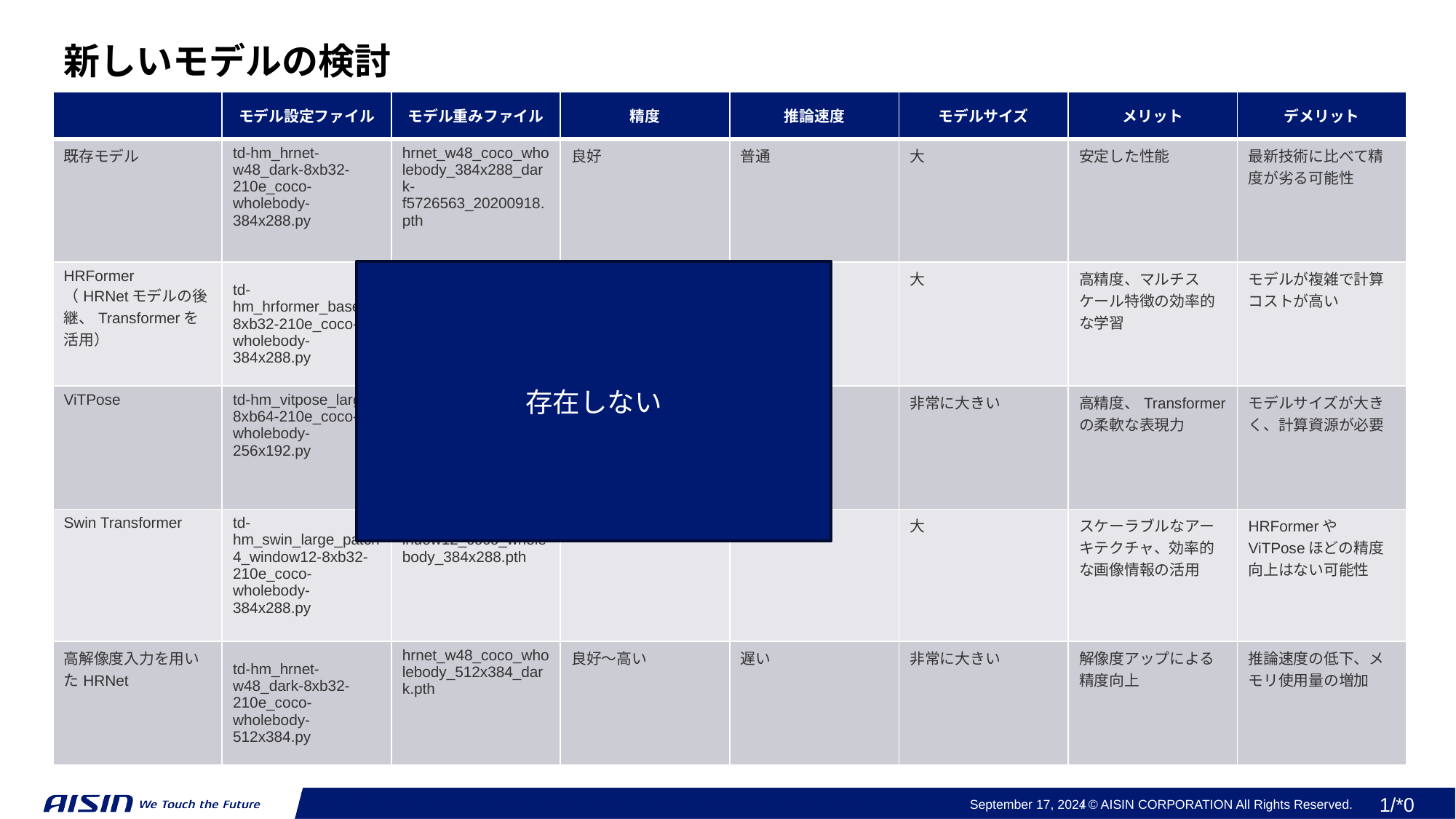

新しいモデルの検討

|  | モデル設定ファイル | モデル重みファイル | 精度 | 推論速度 | モデルサイズ | メリット | デメリット |
| --- | --- | --- | --- | --- | --- | --- | --- |
| 既存モデル | td-hm\_hrnet-w48\_dark-8xb32-210e\_coco-wholebody-384x288.py | hrnet\_w48\_coco\_wholebody\_384x288\_dark-f5726563\_20200918.pth | 良好 | 普通 | 大 | 安定した性能 | 最新技術に比べて精度が劣る可能性 |
| HRFormer （HRNetモデルの後継、Transformerを活用） | td-hm\_hrformer\_base-8xb32-210e\_coco-wholebody-384x288.py | hrformer\_base\_coco\_wholebody\_384x288.pth | 非常に高い | 普通 | 大 | 高精度、マルチスケール特徴の効率的な学習 | モデルが複雑で計算コストが高い |
| ViTPose | td-hm\_vitpose\_large-8xb64-210e\_coco-wholebody-256x192.py | vitpose\_large\_coco\_wholebody\_256x192.pth | 非常に高い | やや遅い | 非常に大きい | 高精度、Transformerの柔軟な表現力 | モデルサイズが大きく、計算資源が必要 |
| Swin Transformer | td-hm\_swin\_large\_patch4\_window12-8xb32-210e\_coco-wholebody-384x288.py | swin\_large\_patch4\_window12\_coco\_wholebody\_384x288.pth | 高い | 普通 | 大 | スケーラブルなアーキテクチャ、効率的な画像情報の活用 | HRFormerやViTPoseほどの精度向上はない可能性 |
| 高解像度入力を用いたHRNet | td-hm\_hrnet-w48\_dark-8xb32-210e\_coco-wholebody-512x384.py | hrnet\_w48\_coco\_wholebody\_512x384\_dark.pth | 良好〜高い | 遅い | 非常に大きい | 解像度アップによる精度向上 | 推論速度の低下、メモリ使用量の増加 |
存在しない
September 17, 2024